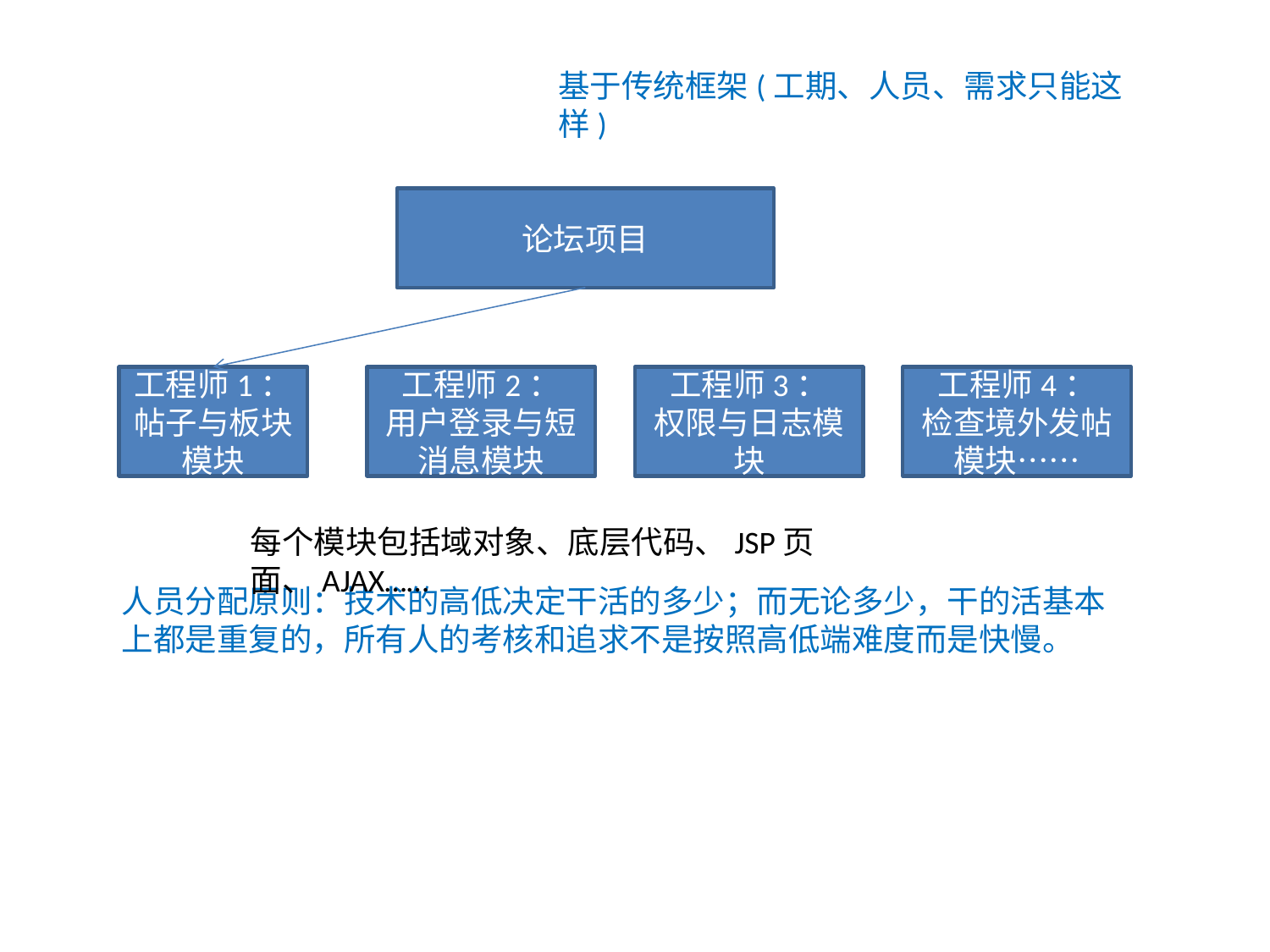

基于传统框架(工期、人员、需求只能这样)
论坛项目
工程师1：
帖子与板块模块
工程师2：
用户登录与短消息模块
工程师3：
权限与日志模块
工程师4：
检查境外发帖模块……
每个模块包括域对象、底层代码、JSP页面、AJAX……
人员分配原则：技术的高低决定干活的多少；而无论多少，干的活基本上都是重复的，所有人的考核和追求不是按照高低端难度而是快慢。